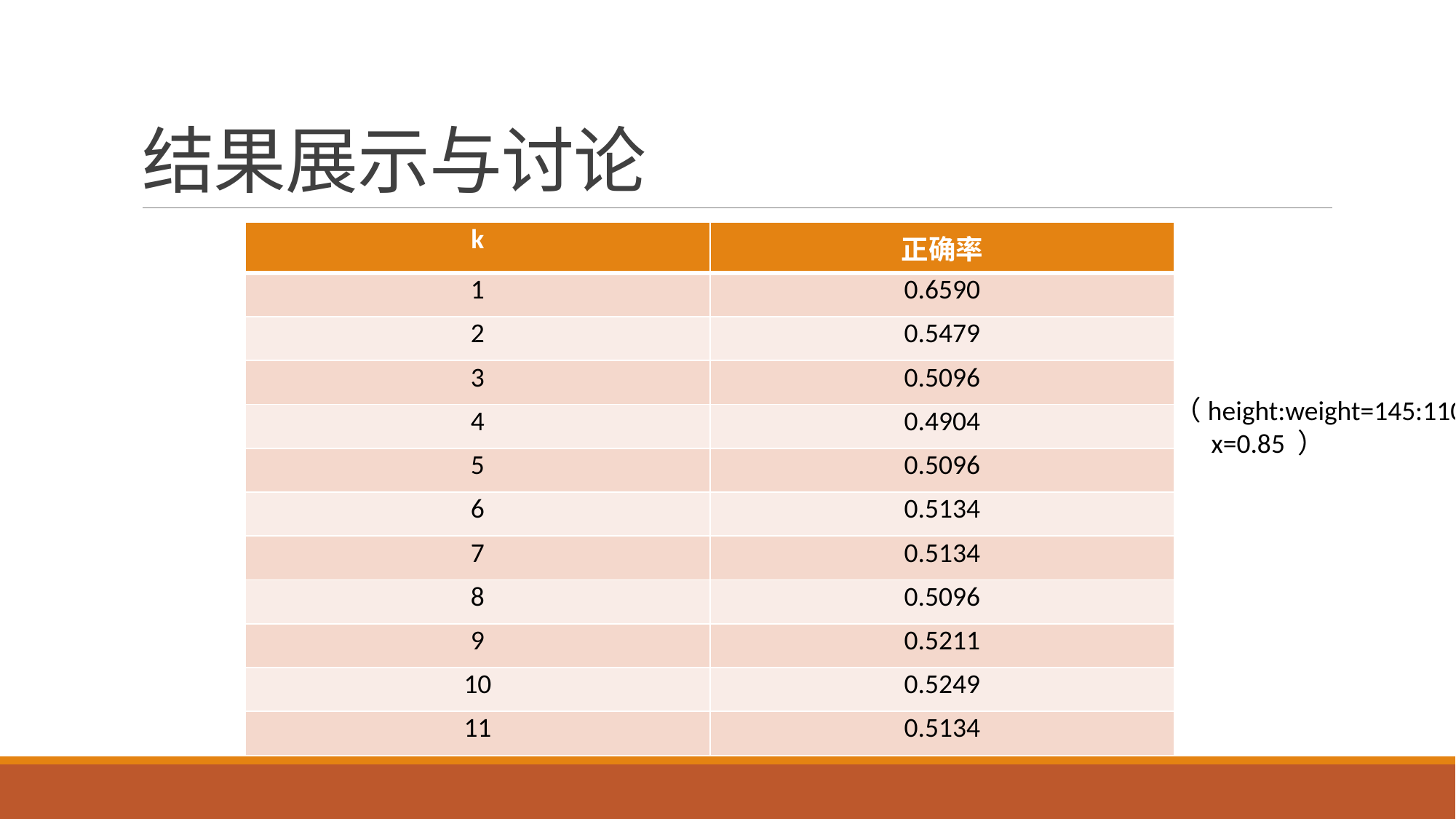

# 结果展示与讨论
| k | 正确率 |
| --- | --- |
| 1 | 0.6590 |
| 2 | 0.5479 |
| 3 | 0.5096 |
| 4 | 0.4904 |
| 5 | 0.5096 |
| 6 | 0.5134 |
| 7 | 0.5134 |
| 8 | 0.5096 |
| 9 | 0.5211 |
| 10 | 0.5249 |
| 11 | 0.5134 |
（height:weight=145:110
      x=0.85 ）